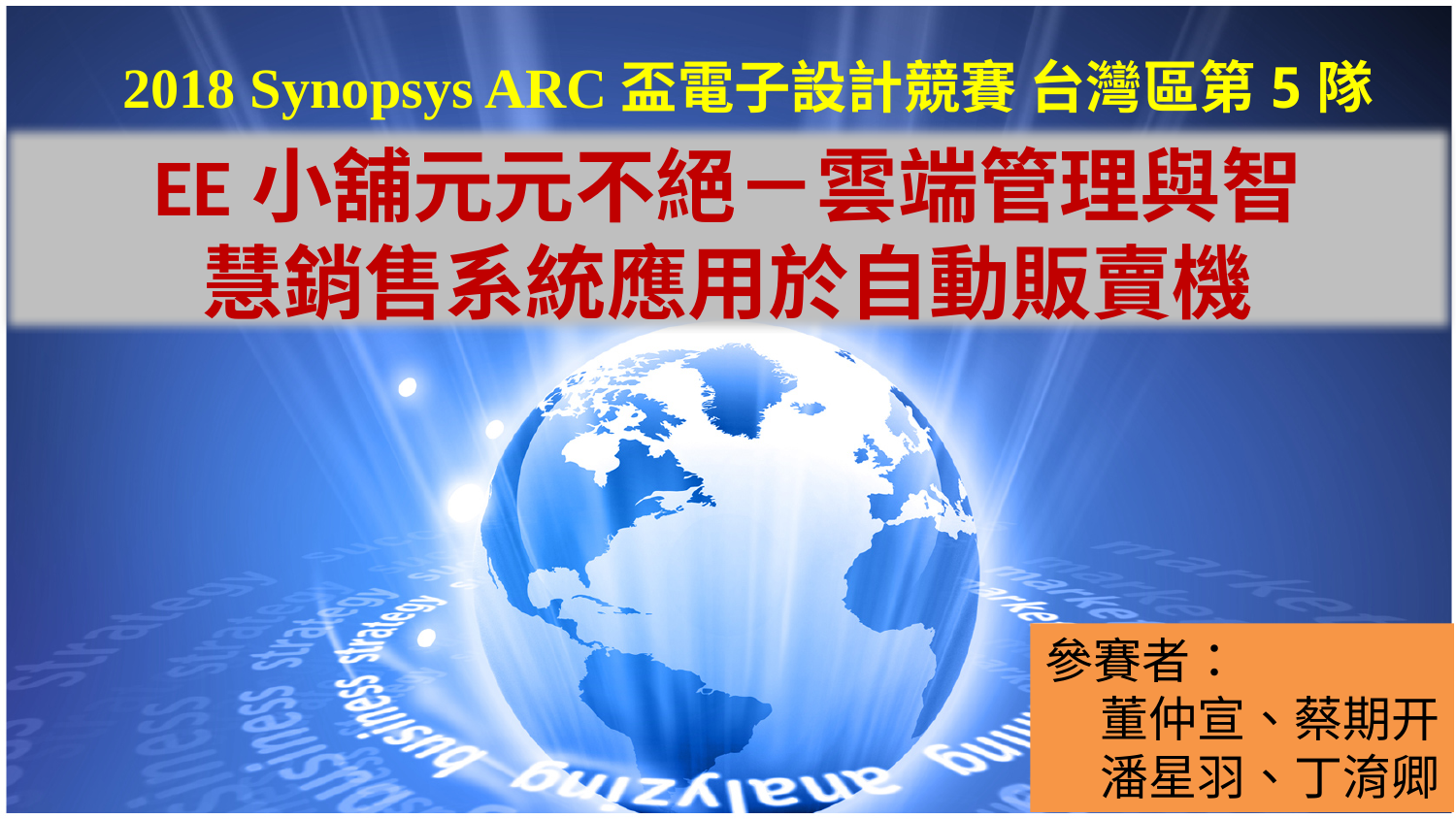

2018 Synopsys ARC盃電子設計競賽 台灣區第5隊
# EE小舖元元不絕－雲端管理與智慧銷售系統應用於自動販賣機

參賽者：
    董仲宣、蔡期开
    潘星羽、丁淯卿